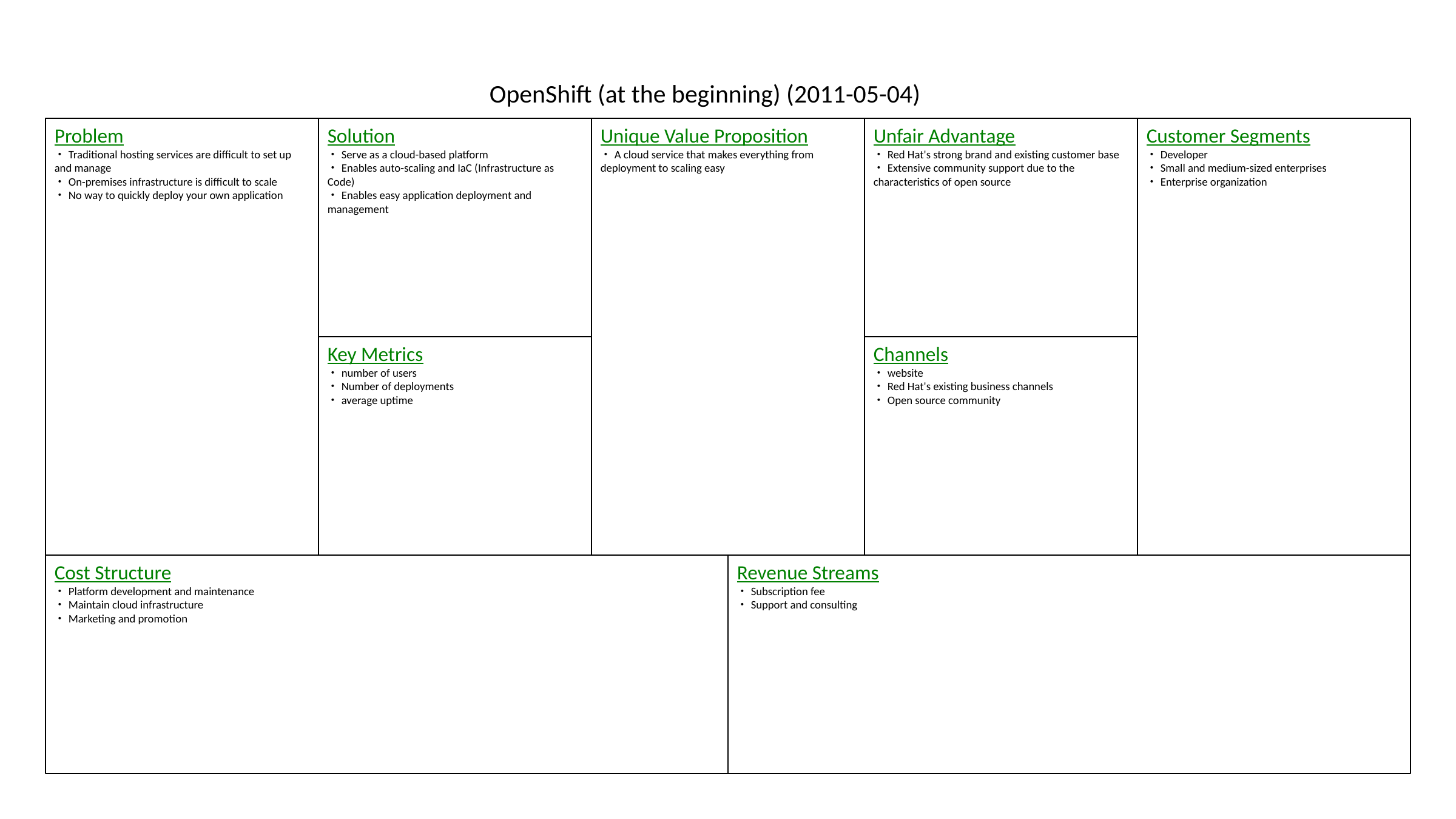

OpenShift (at the beginning) (2011-05-04)
Problem
・Traditional hosting services are difficult to set up and manage
・On-premises infrastructure is difficult to scale
・No way to quickly deploy your own application
Solution
・Serve as a cloud-based platform
・Enables auto-scaling and IaC (Infrastructure as Code)
・Enables easy application deployment and management
Unique Value Proposition
・A cloud service that makes everything from deployment to scaling easy
Unfair Advantage
・Red Hat's strong brand and existing customer base
・Extensive community support due to the characteristics of open source
Customer Segments
・Developer
・Small and medium-sized enterprises
・Enterprise organization
Key Metrics
・number of users
・Number of deployments
・average uptime
Channels
・website
・Red Hat's existing business channels
・Open source community
Cost Structure
・Platform development and maintenance
・Maintain cloud infrastructure
・Marketing and promotion
Revenue Streams
・Subscription fee
・Support and consulting